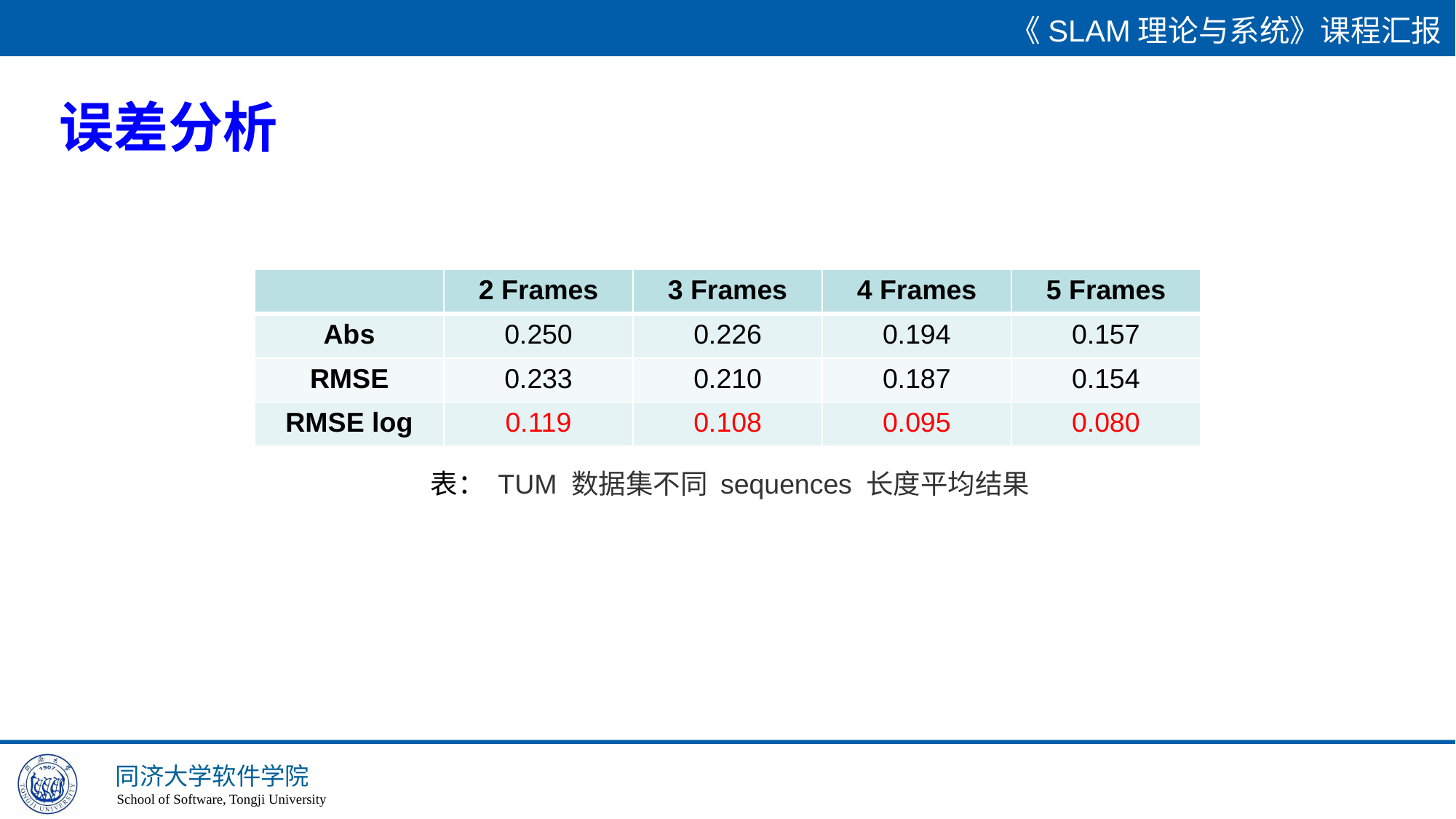

误差分析
|  | 2 Frames | 3 Frames | 4 Frames | 5 Frames |
| --- | --- | --- | --- | --- |
| Abs | 0.250 | 0.226 | 0.194 | 0.157 |
| RMSE | 0.233 | 0.210 | 0.187 | 0.154 |
| RMSE log | 0.119 | 0.108 | 0.095 | 0.080 |
表： TUM 数据集不同 sequences 长度平均结果